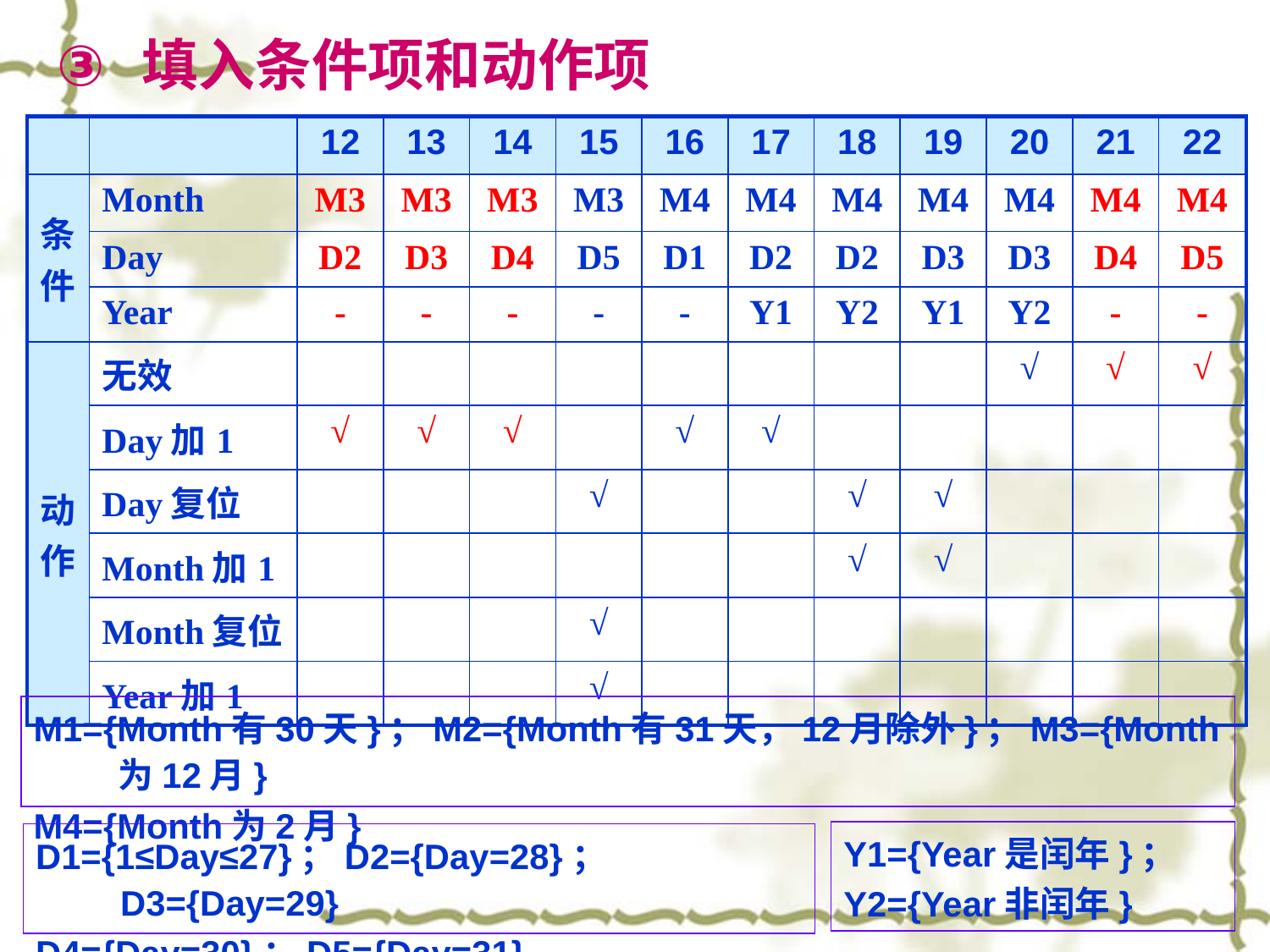

填入条件项和动作项
|  |  | 12 | 13 | 14 | 15 | 16 | 17 | 18 | 19 | 20 | 21 | 22 |
| --- | --- | --- | --- | --- | --- | --- | --- | --- | --- | --- | --- | --- |
| 条件 | Month | M3 | M3 | M3 | M3 | M4 | M4 | M4 | M4 | M4 | M4 | M4 |
|  | Day | D2 | D3 | D4 | D5 | D1 | D2 | D2 | D3 | D3 | D4 | D5 |
|  | Year | - | - | - | - | - | Y1 | Y2 | Y1 | Y2 | - | - |
| 动作 | 无效 |  |  |  |  |  |  |  |  | √ | √ | √ |
|  | Day加1 | √ | √ | √ |  | √ | √ |  |  |  |  |  |
|  | Day复位 |  |  |  | √ |  |  | √ | √ |  |  |  |
|  | Month加1 |  |  |  |  |  |  | √ | √ |  |  |  |
|  | Month复位 |  |  |  | √ |  |  |  |  |  |  |  |
|  | Year加1 |  |  |  | √ |  |  |  |  |  |  |  |
M1={Month有30天}；M2={Month有31天，12月除外}；M3={Month为12月}
M4={Month为2月}
Y1={Year是闰年}；
Y2={Year非闰年}
D1={1≤Day≤27}；D2={Day=28}；D3={Day=29}
D4={Day=30}；D5={Day=31}